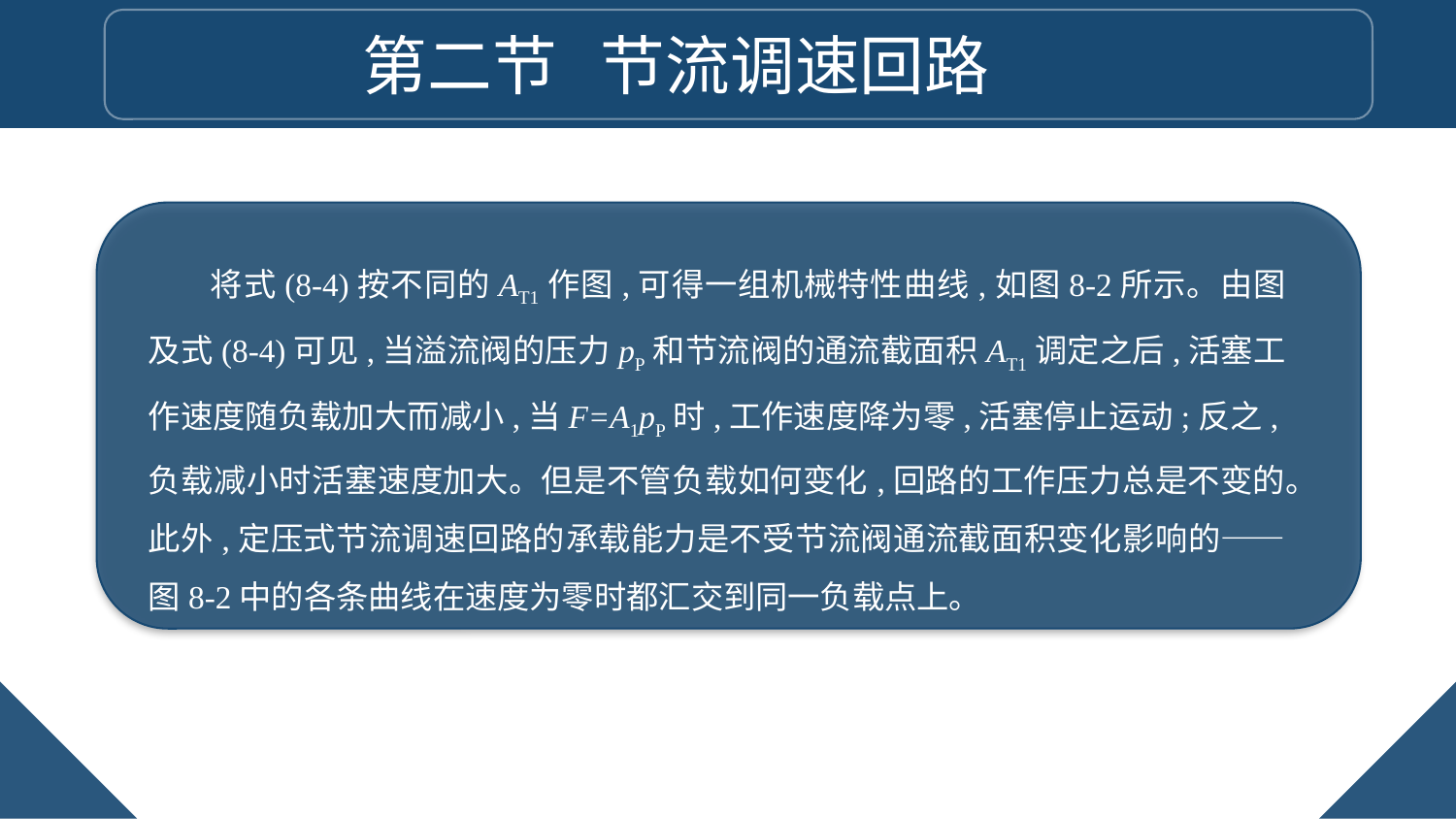

第二节   节流调速回路

　将式(8-4)按不同的AT1作图,可得一组机械特性曲线,如图8-2所示。由图及式(8-4)可见,当溢流阀的压力pP和节流阀的通流截面积AT1调定之后,活塞工作速度随负载加大而减小,当F=A1pP时,工作速度降为零,活塞停止运动;反之,负载减小时活塞速度加大。但是不管负载如何变化,回路的工作压力总是不变的。此外,定压式节流调速回路的承载能力是不受节流阀通流截面积变化影响的——图8-2中的各条曲线在速度为零时都汇交到同一负载点上。